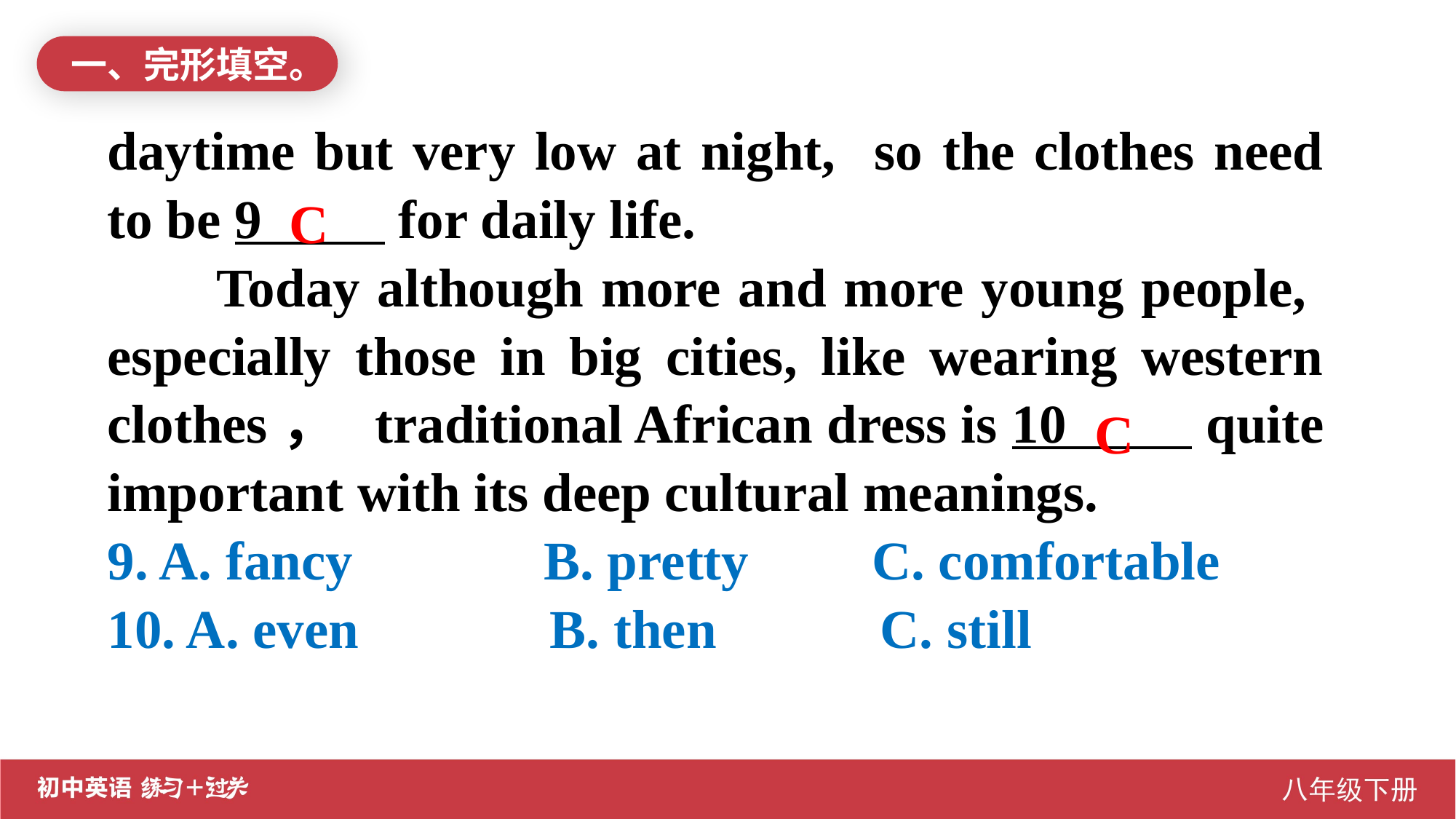

一、完形填空。
daytime but very low at night,  so the clothes need to be 9          for daily life.
	Today although more and more young people,  especially those in big cities, like wearing western clothes，  traditional African dress is 10          quite important with its deep cultural meanings.
9. A. fancy              B. pretty         C. comfortable
10. A. even              B. then            C. still
C
C